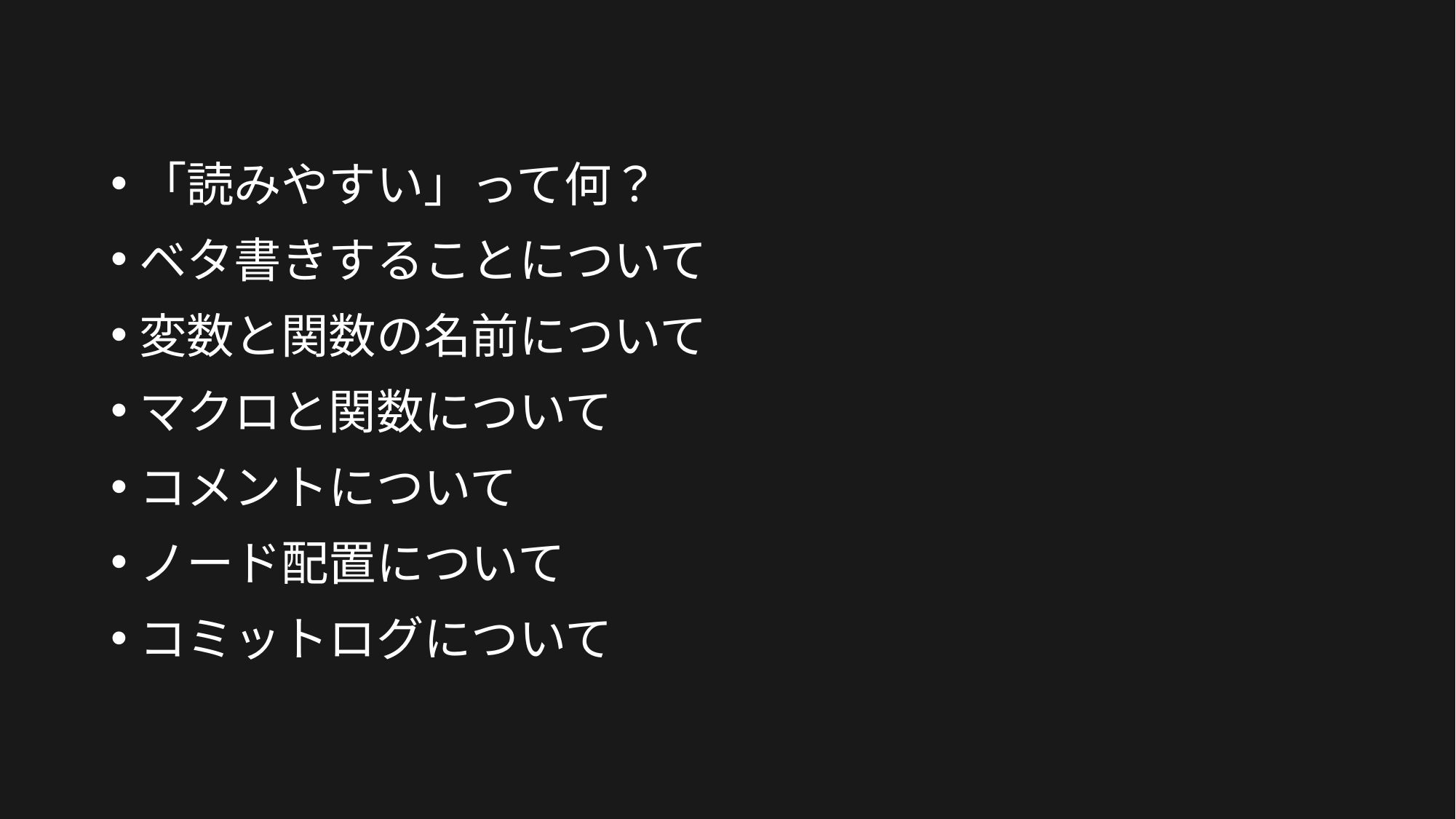

「読みやすい」って何？
ベタ書きすることについて
変数と関数の名前について
マクロと関数について
コメントについて
ノード配置について
コミットログについて